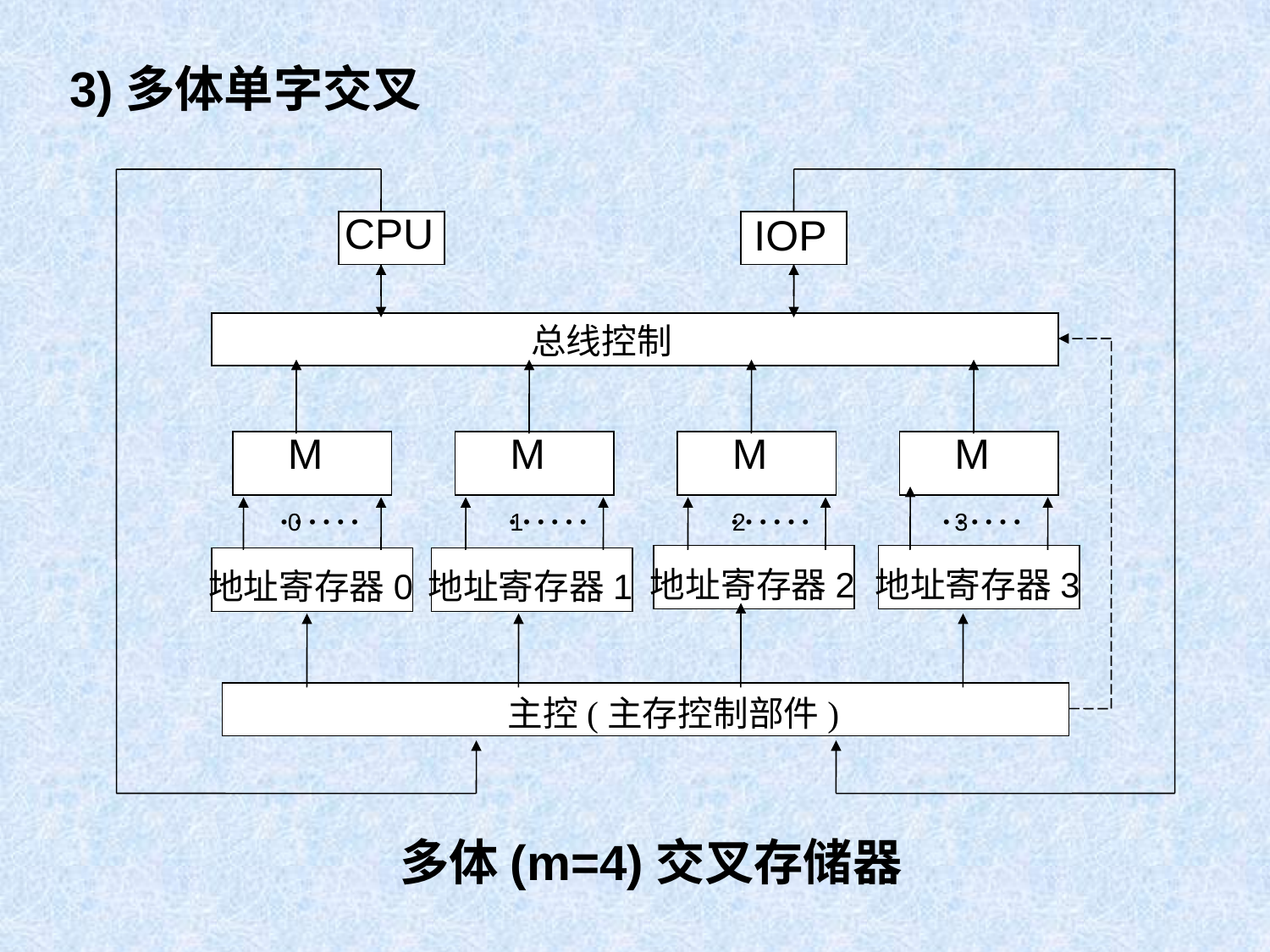

3)多体单字交叉

 CPU
IOP

总线控制

M0
M1
M2
M3

……
……
……
……

地址寄存器2
地址寄存器3
地址寄存器0
地址寄存器1

主控(主存控制部件)

多体(m=4)交叉存储器